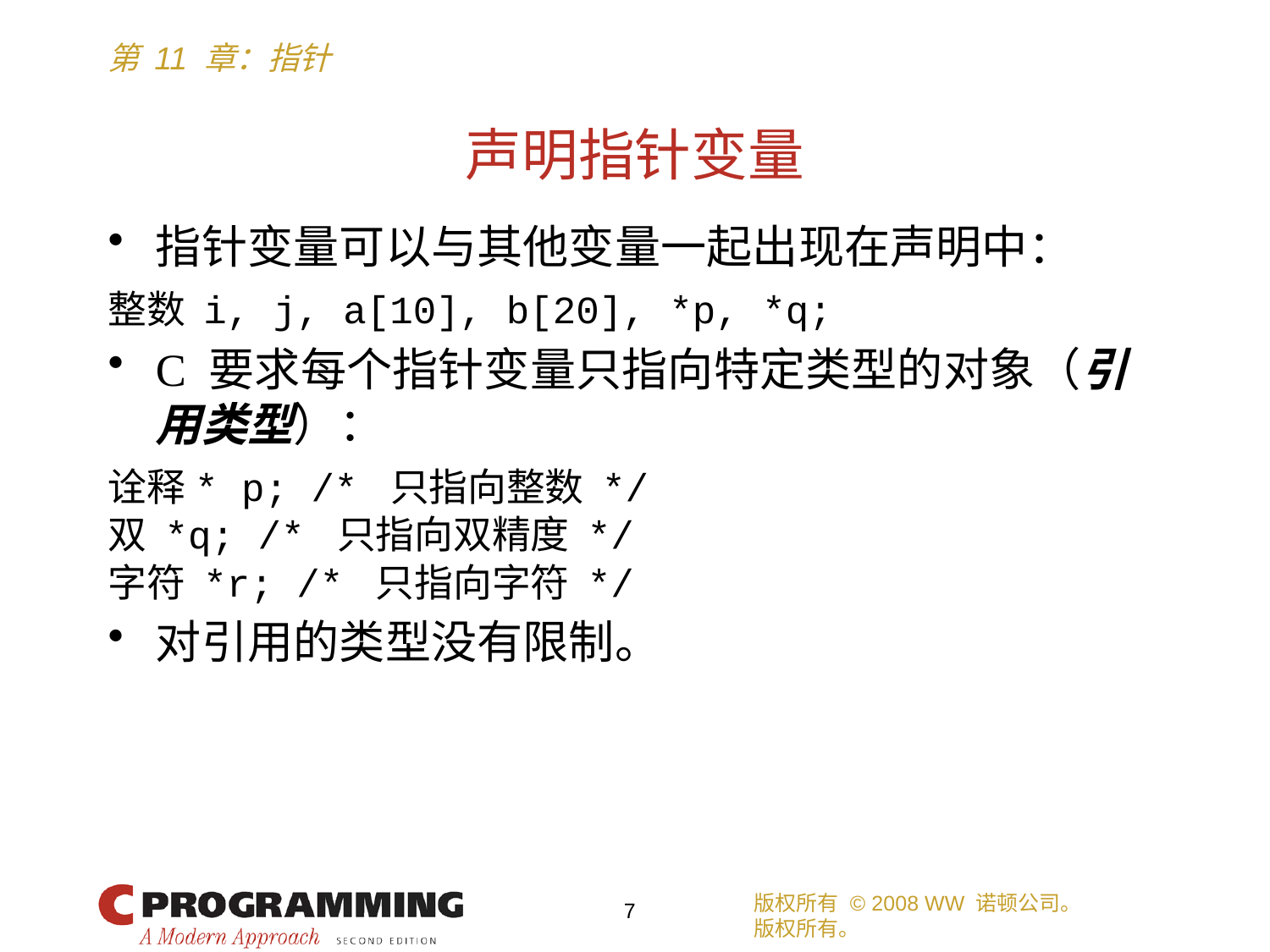

# 声明指针变量
指针变量可以与其他变量一起出现在声明中：
整数 i, j, a[10], b[20], *p, *q;
C 要求每个指针变量只指向特定类型的对象（引用类型）：
诠释* p; /* 只指向整数 */
双 *q; /* 只指向双精度 */
字符 *r; /* 只指向字符 */
对引用的类型没有限制。
版权所有 © 2008 WW 诺顿公司。
版权所有。
7